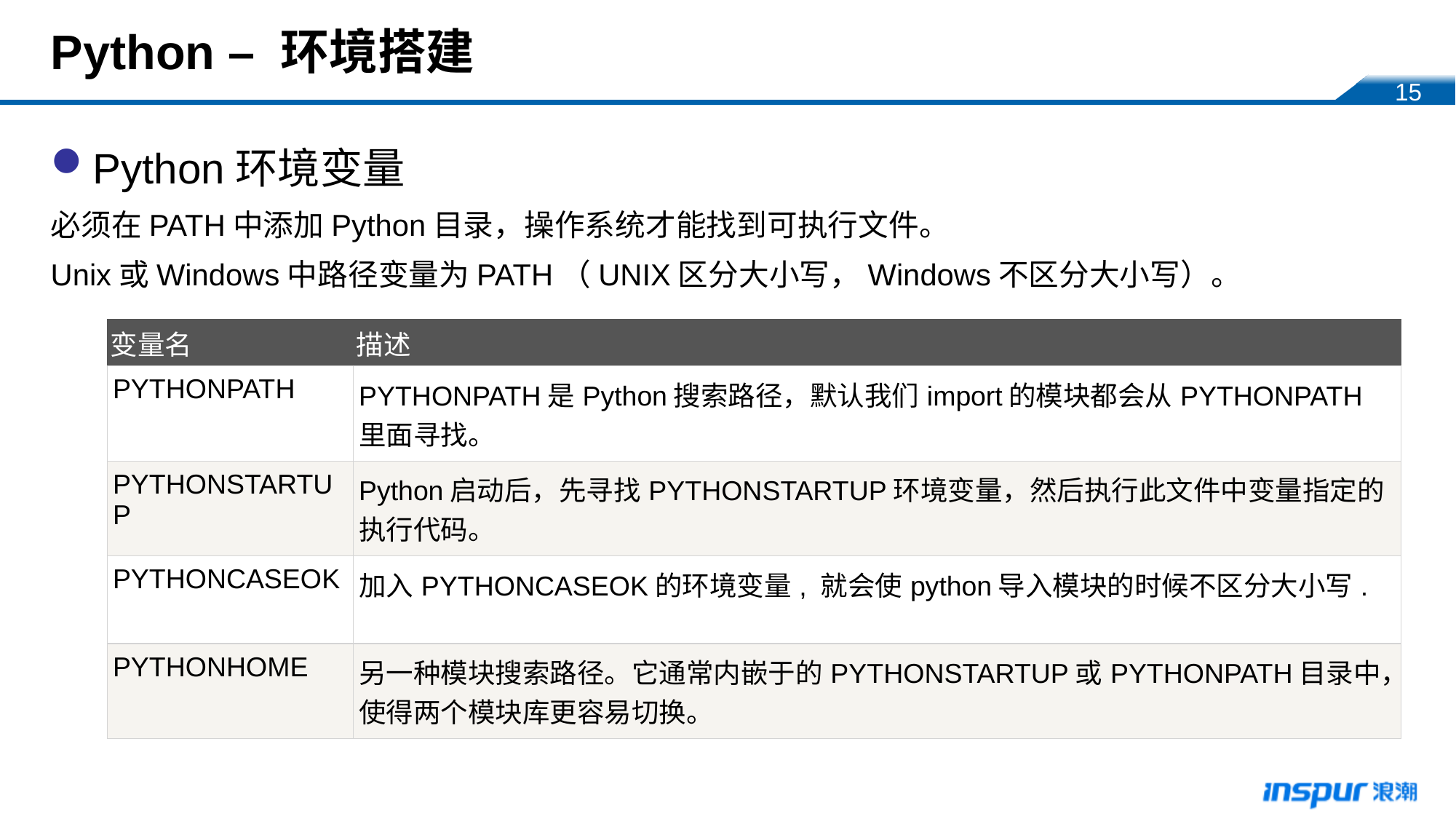

# Python – 环境搭建
Python环境变量
必须在PATH中添加Python目录，操作系统才能找到可执行文件。
Unix或Windows中路径变量为PATH（UNIX区分大小写，Windows不区分大小写）。

| 变量名 | 描述 |
| --- | --- |
| PYTHONPATH | PYTHONPATH是Python搜索路径，默认我们import的模块都会从PYTHONPATH里面寻找。 |
| PYTHONSTARTUP | Python启动后，先寻找PYTHONSTARTUP环境变量，然后执行此文件中变量指定的执行代码。 |
| PYTHONCASEOK | 加入PYTHONCASEOK的环境变量, 就会使python导入模块的时候不区分大小写. |
| PYTHONHOME | 另一种模块搜索路径。它通常内嵌于的PYTHONSTARTUP或PYTHONPATH目录中，使得两个模块库更容易切换。 |